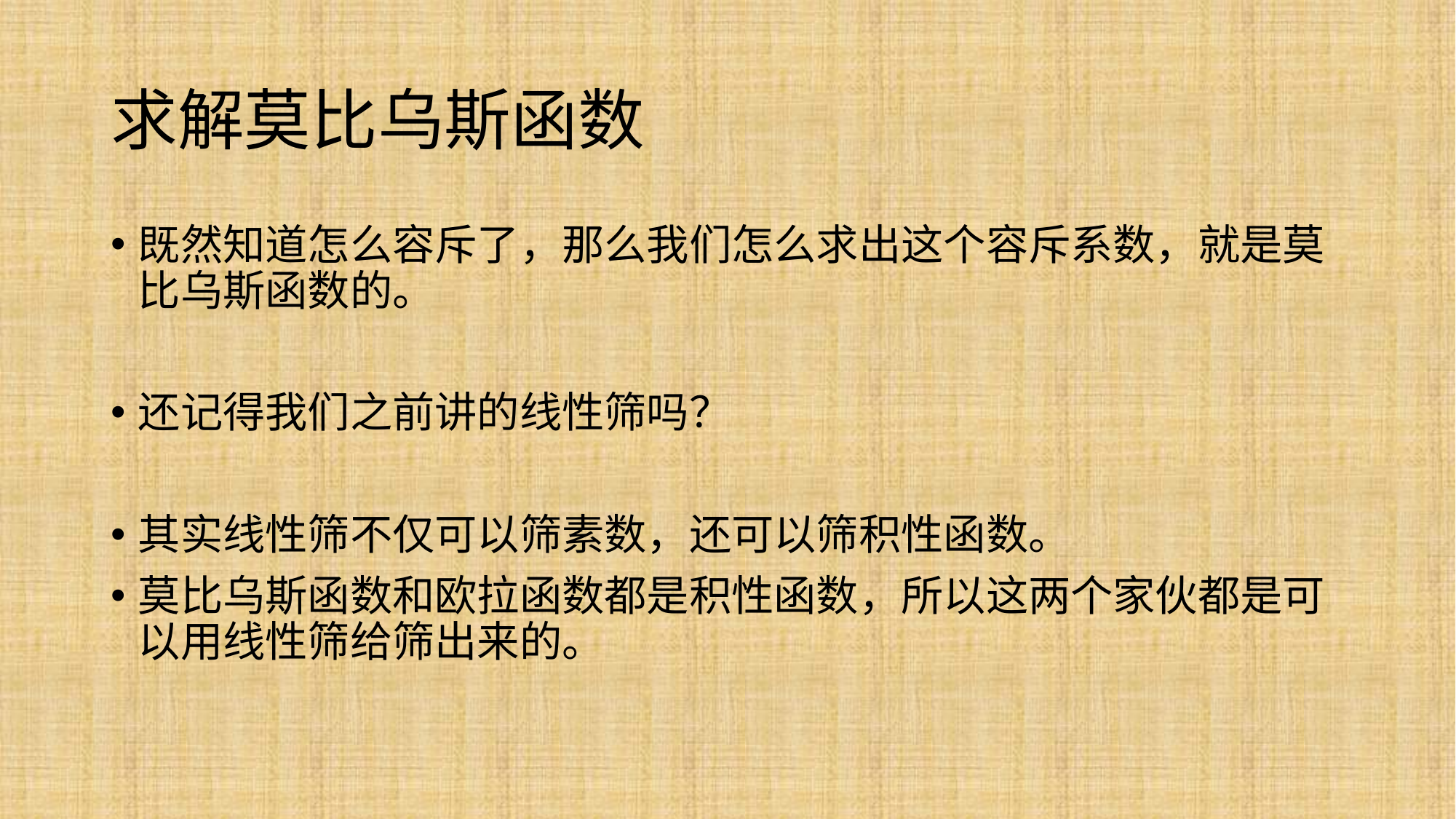

# 求解莫比乌斯函数
既然知道怎么容斥了，那么我们怎么求出这个容斥系数，就是莫比乌斯函数的。

还记得我们之前讲的线性筛吗？

其实线性筛不仅可以筛素数，还可以筛积性函数。
莫比乌斯函数和欧拉函数都是积性函数，所以这两个家伙都是可以用线性筛给筛出来的。